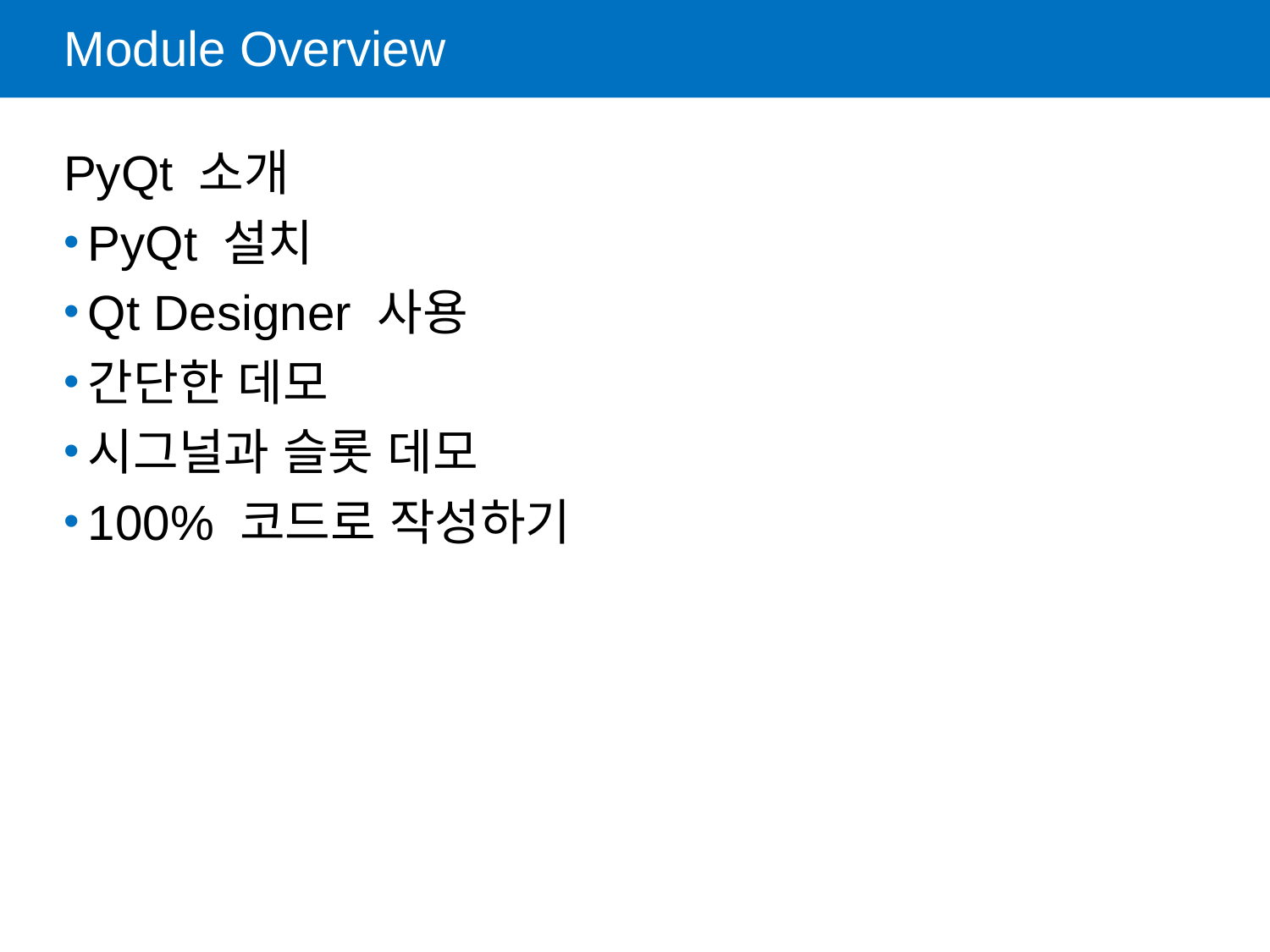

# Module Overview
PyQt 소개
PyQt 설치
Qt Designer 사용
간단한 데모
시그널과 슬롯 데모
100% 코드로 작성하기